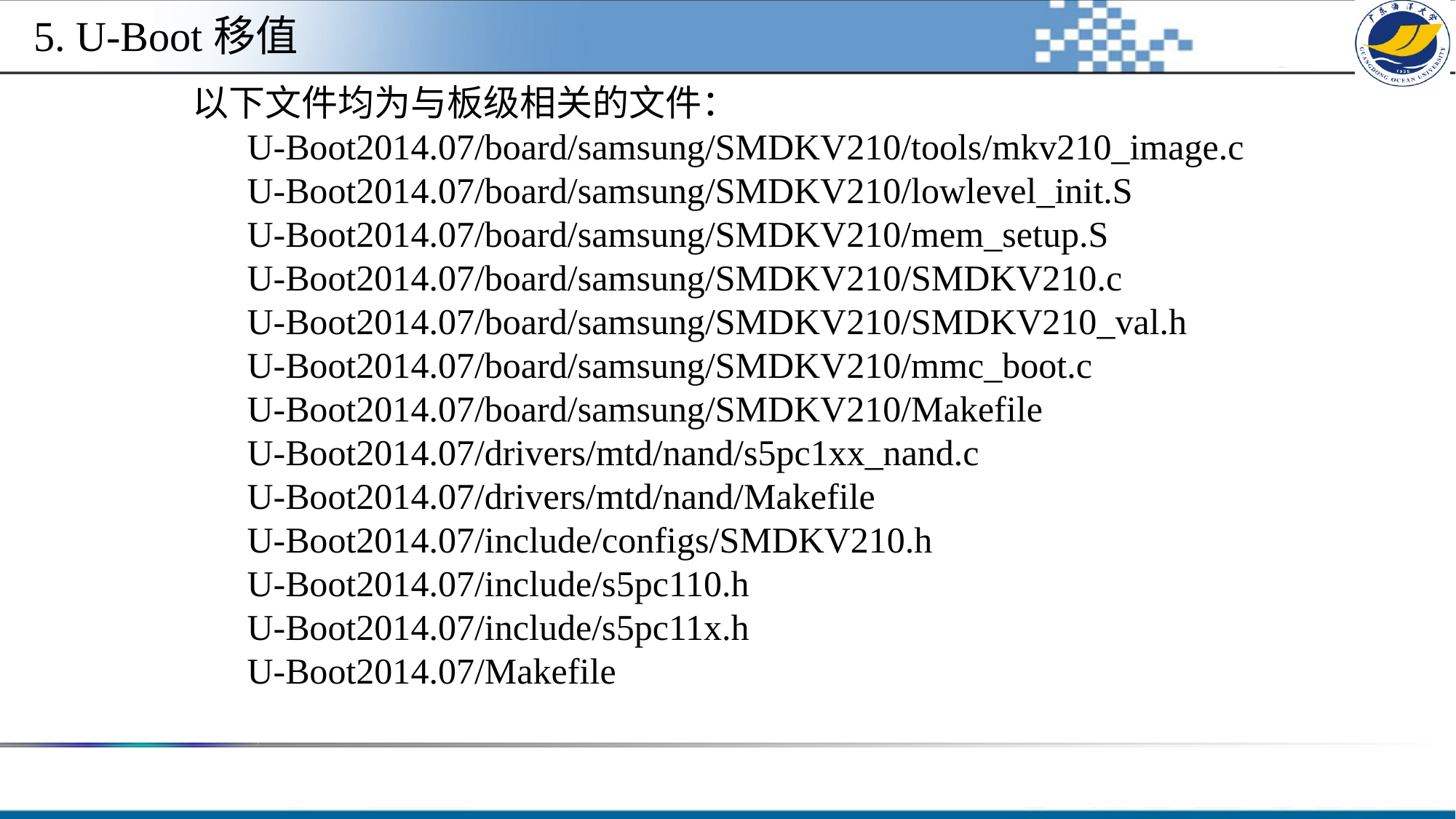

5. U-Boot移值

以下文件均为与板级相关的文件：
      U-Boot2014.07/board/samsung/SMDKV210/tools/mkv210_image.c
      U-Boot2014.07/board/samsung/SMDKV210/lowlevel_init.S
      U-Boot2014.07/board/samsung/SMDKV210/mem_setup.S
      U-Boot2014.07/board/samsung/SMDKV210/SMDKV210.c
      U-Boot2014.07/board/samsung/SMDKV210/SMDKV210_val.h
      U-Boot2014.07/board/samsung/SMDKV210/mmc_boot.c
      U-Boot2014.07/board/samsung/SMDKV210/Makefile
      U-Boot2014.07/drivers/mtd/nand/s5pc1xx_nand.c
      U-Boot2014.07/drivers/mtd/nand/Makefile
      U-Boot2014.07/include/configs/SMDKV210.h
      U-Boot2014.07/include/s5pc110.h
      U-Boot2014.07/include/s5pc11x.h
      U-Boot2014.07/Makefile